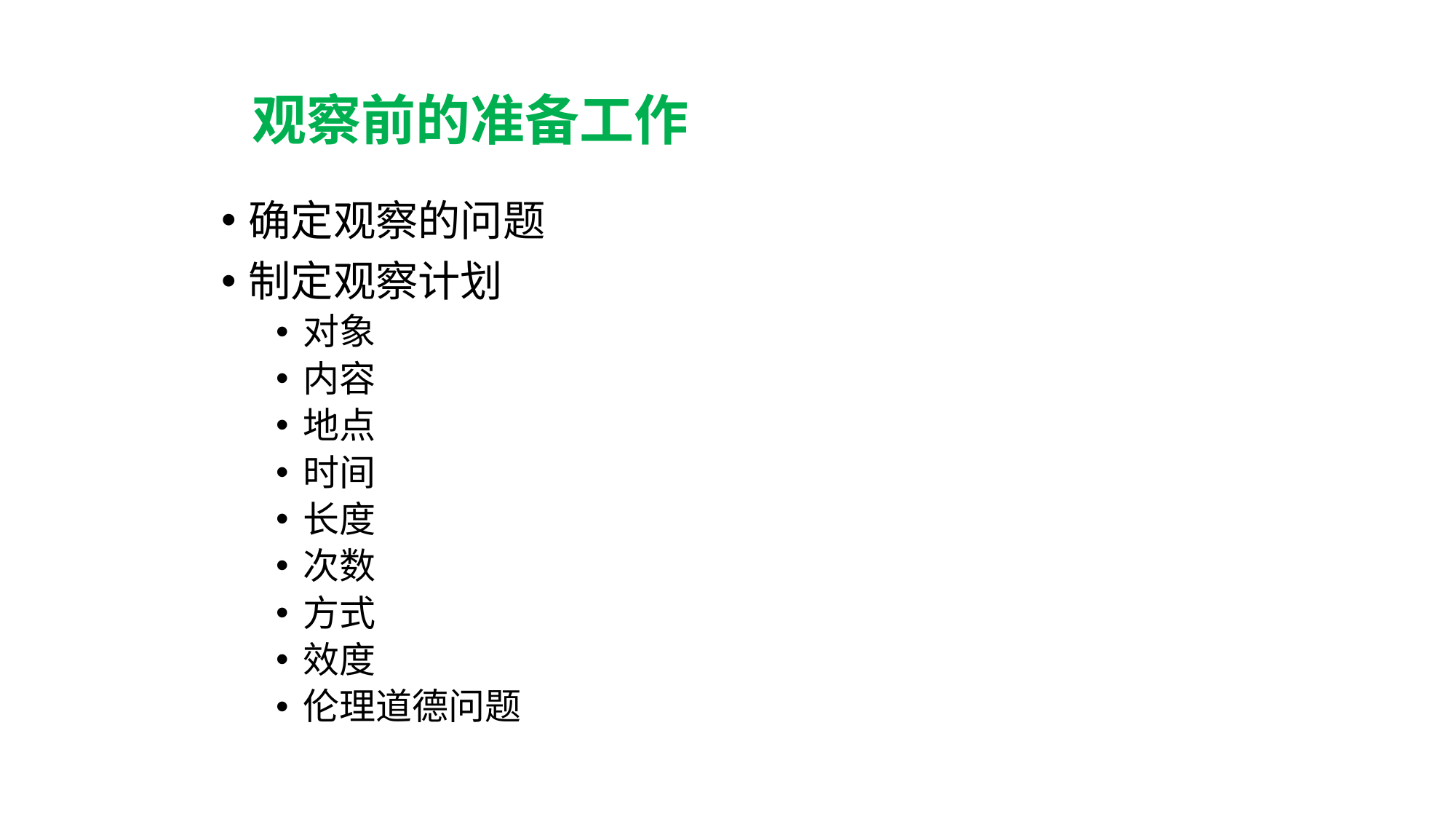

# 观察前的准备工作
确定观察的问题
制定观察计划
对象
内容
地点
时间
长度
次数
方式
效度
伦理道德问题